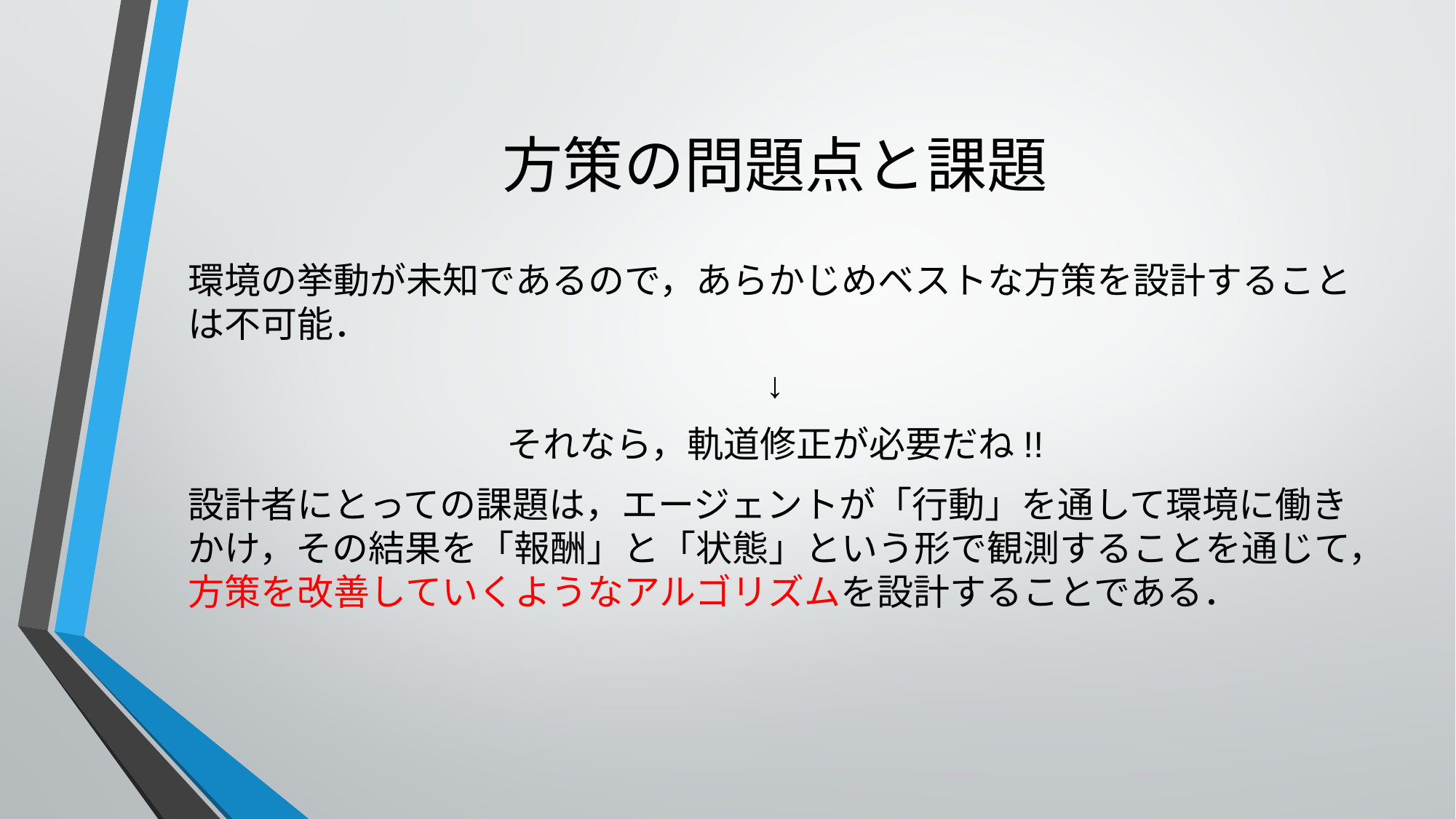

# 方策の問題点と課題
環境の挙動が未知であるので，あらかじめベストな方策を設計することは不可能．
↓
それなら，軌道修正が必要だね!!
設計者にとっての課題は，エージェントが「行動」を通して環境に働きかけ，その結果を「報酬」と「状態」という形で観測することを通じて，方策を改善していくようなアルゴリズムを設計することである．